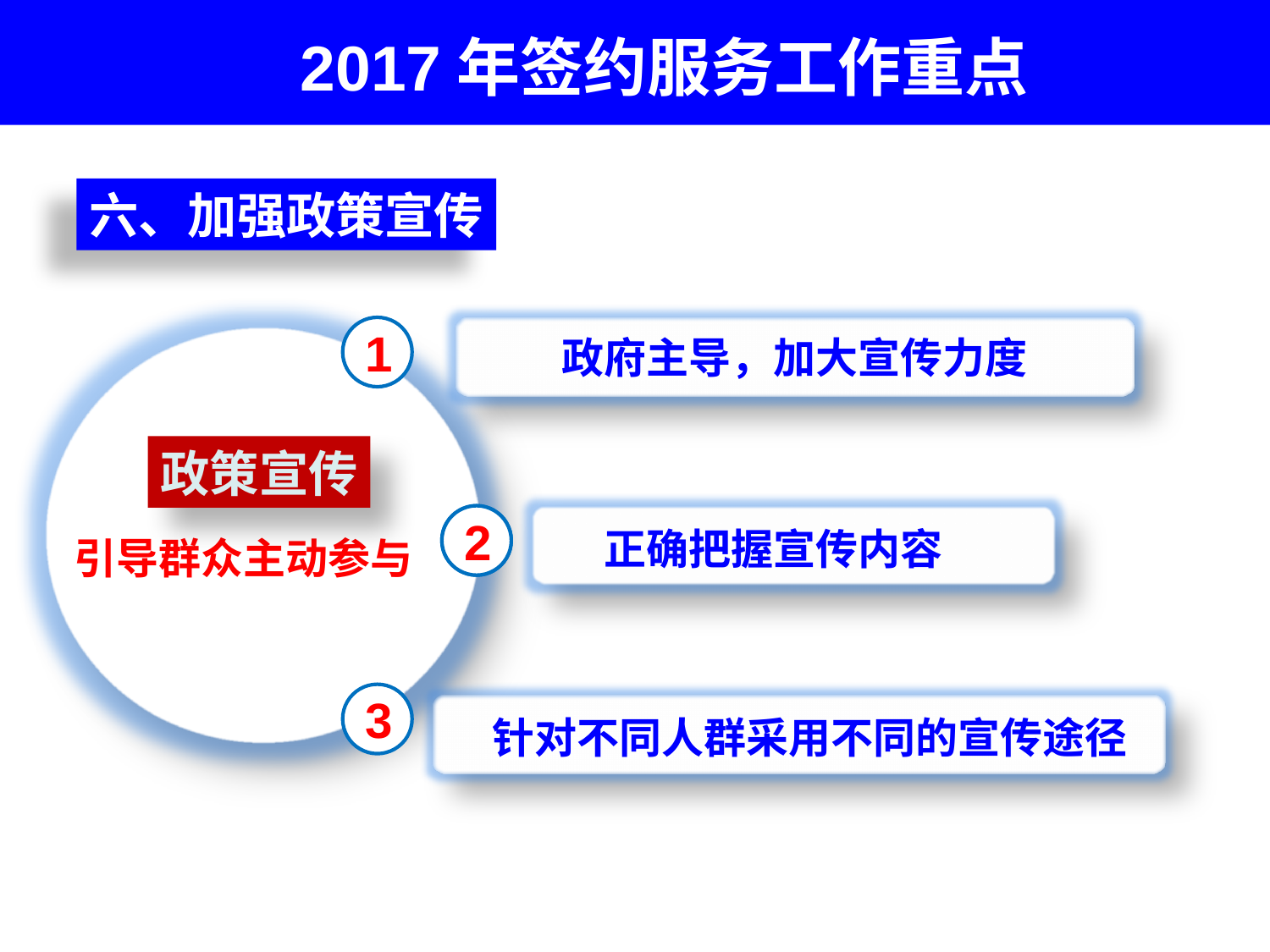

2017年签约服务工作重点
六、加强政策宣传
1
政府主导，加大宣传力度

政策宣传
1
2
    正确把握宣传内容
引导群众主动参与
3
 针对不同人群采用不同的宣传途径